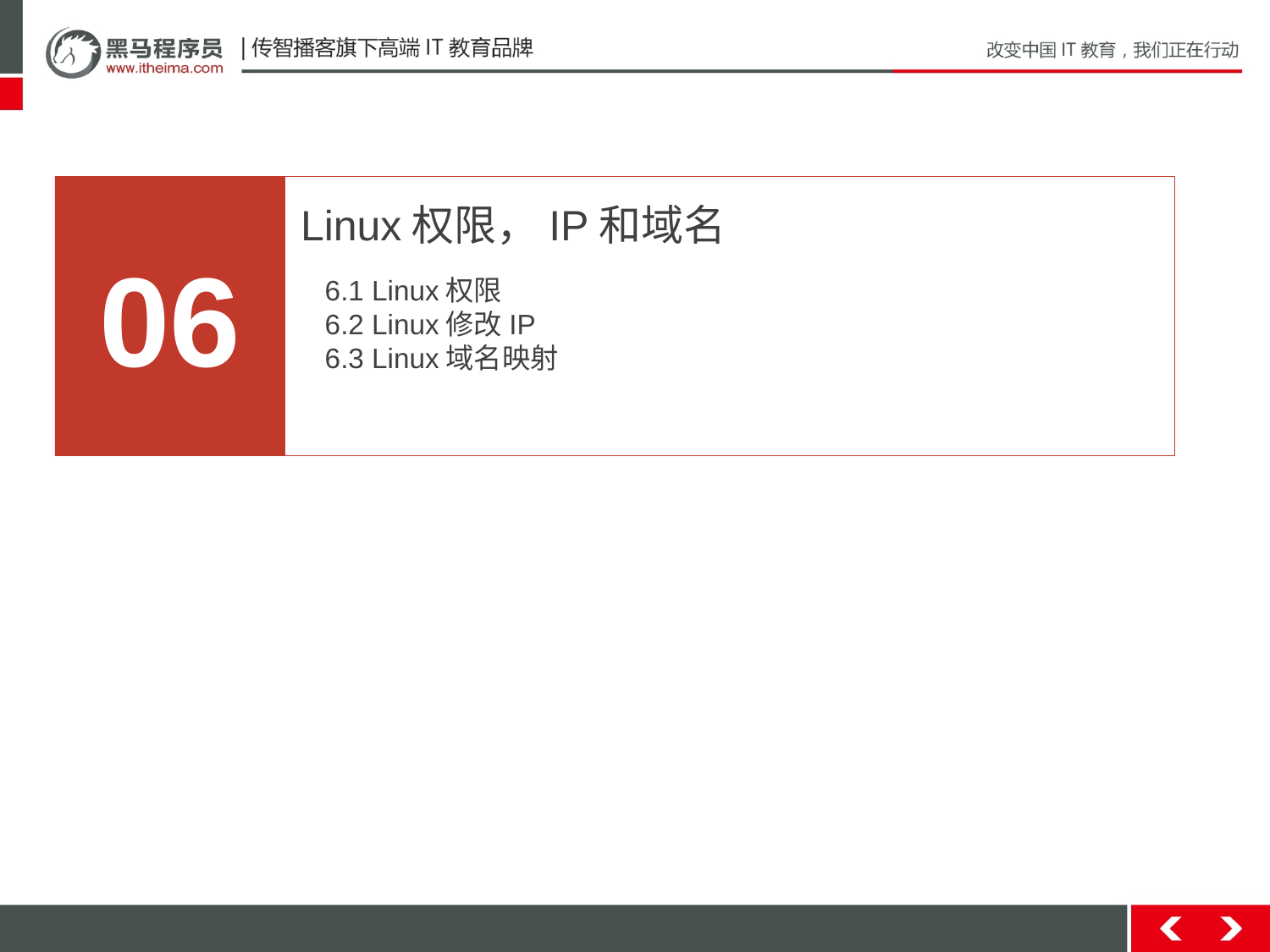

06

Linux权限，IP和域名
6.1 Linux权限
6.2 Linux修改IP
6.3 Linux域名映射